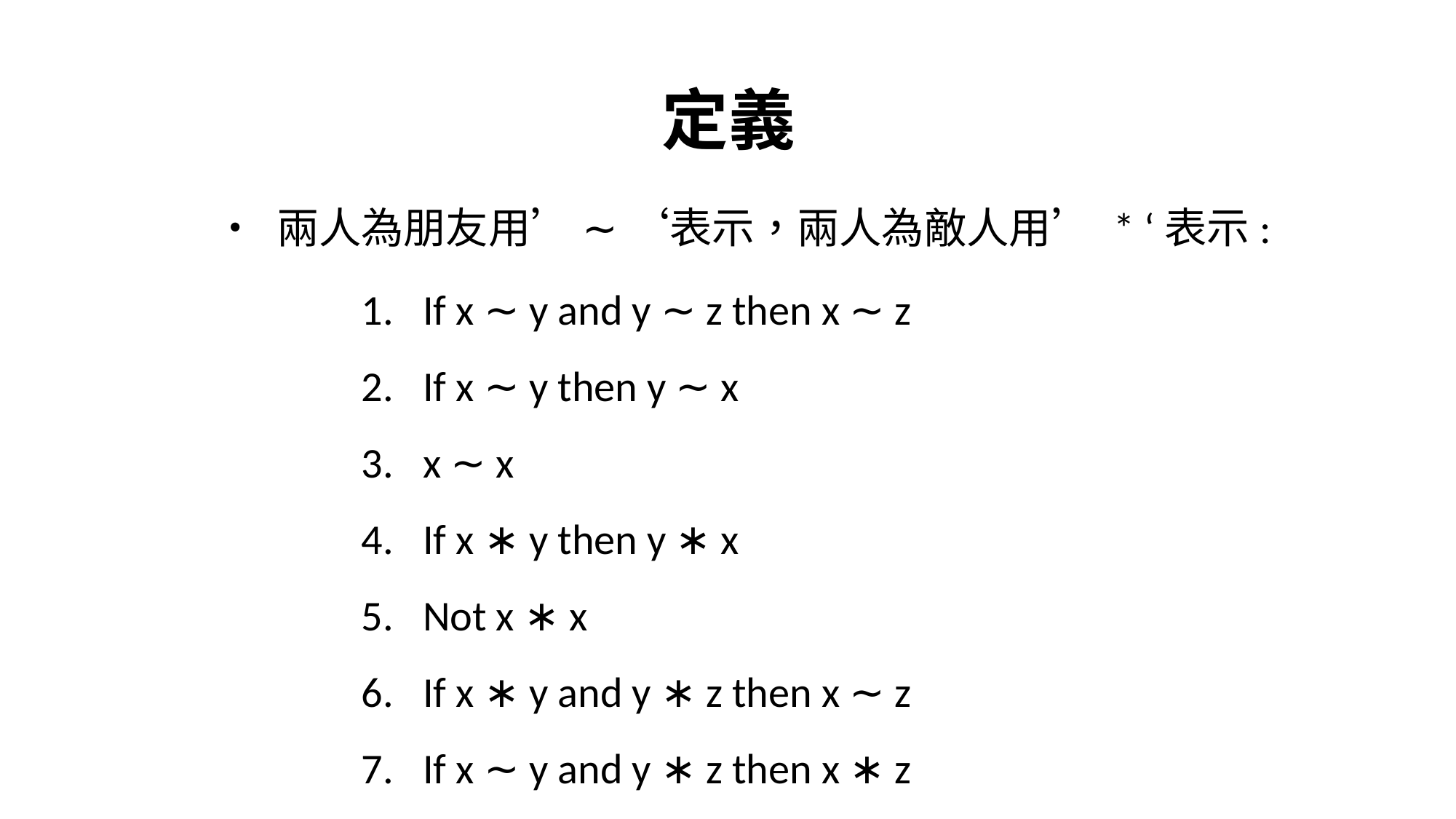

# 定義
• 兩人為朋友用’ ∼ ‘表示，兩人為敵人用’ * ‘表示:

If x ∼ y and y ∼ z then x ∼ z
If x ∼ y then y ∼ x
x ∼ x
If x ∗ y then y ∗ x
Not x ∗ x
If x ∗ y and y ∗ z then x ∼ z
If x ∼ y and y ∗ z then x ∗ z